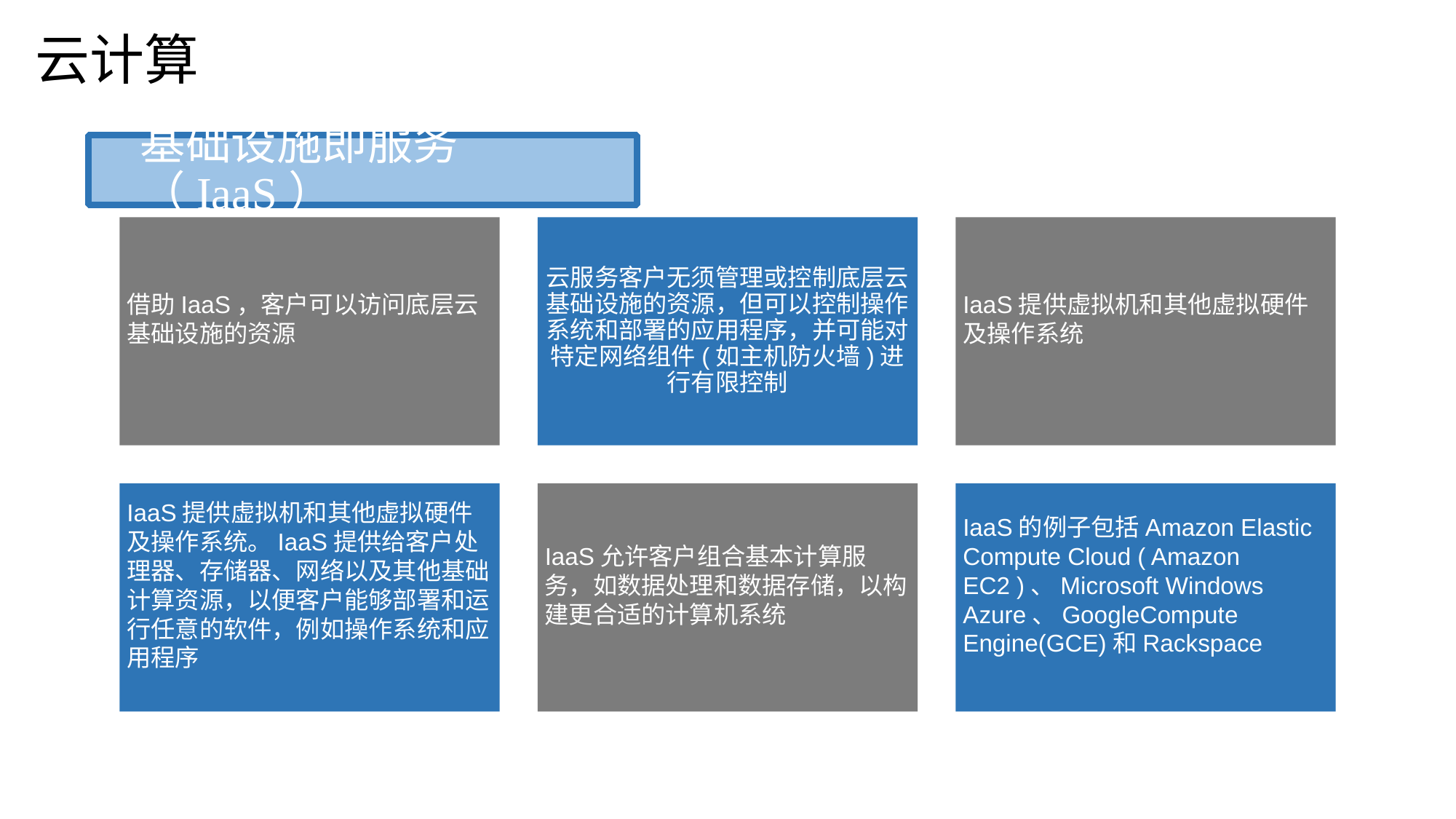

云计算

借助IaaS，客户可以访问底层云基础设施的资源

云服务客户无须管理或控制底层云基础设施的资源，但可以控制操作系统和部署的应用程序，并可能对特定网络组件(如主机防火墙)进行有限控制
IaaS提供虚拟机和其他虚拟硬件及操作系统

IaaS提供虚拟机和其他虚拟硬件及操作系统。IaaS提供给客户处理器、存储器、网络以及其他基础计算资源，以便客户能够部署和运行任意的软件，例如操作系统和应用程序

IaaS允许客户组合基本计算服务，如数据处理和数据存储，以构建更合适的计算机系统

IaaS的例子包括Amazon Elastic Compute Cloud ( Amazon EC2 )、Microsoft Windows Azure、GoogleCompute Engine(GCE)和Rackspace

基础设施即服务（IaaS）